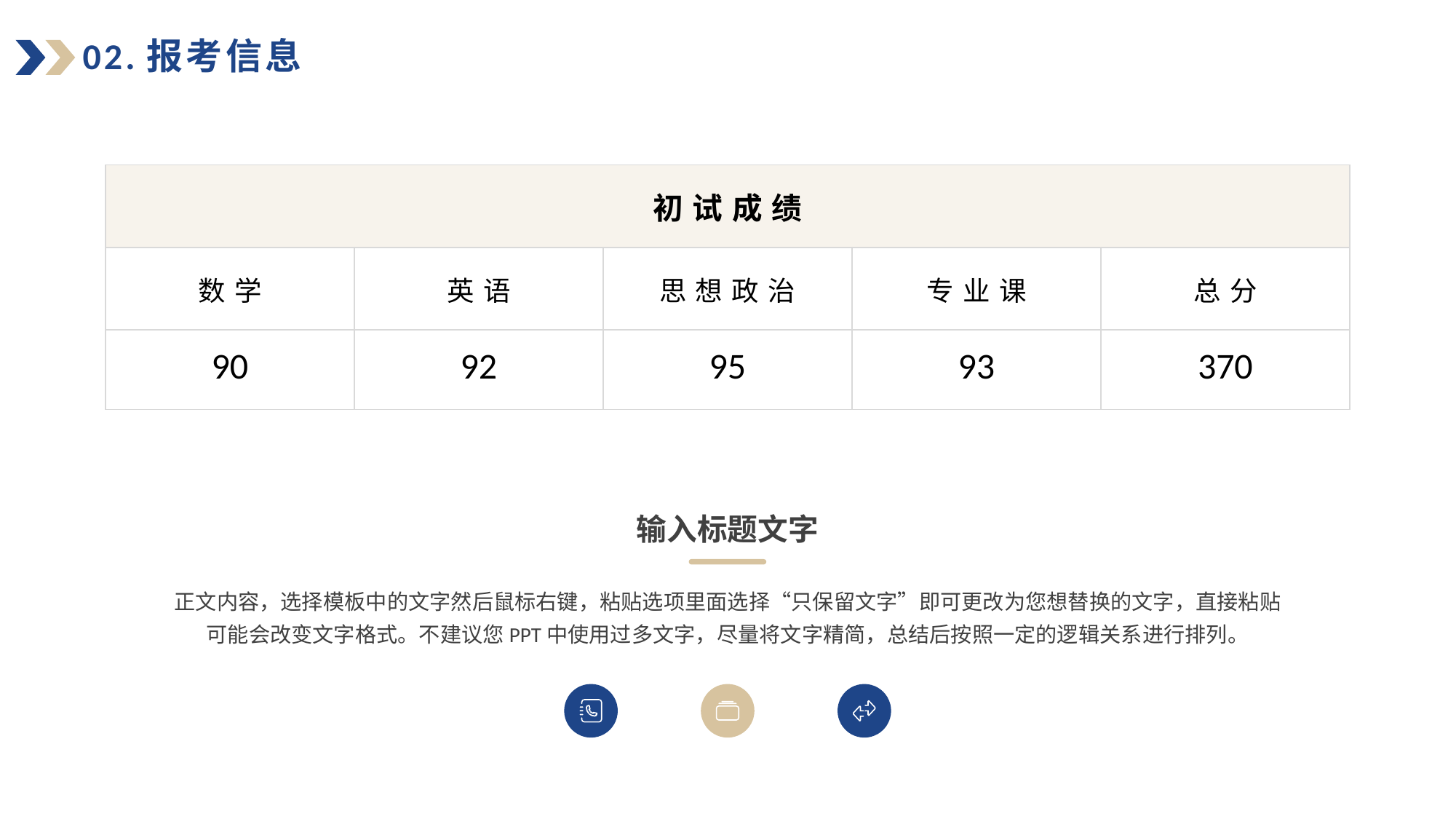

# 02.报考信息
| 初试成绩 |  |  |  |  |
| --- | --- | --- | --- | --- |
| 数学 | 英语 | 思想政治 | 专业课 | 总分 |
| 90 | 92 | 95 | 93 | 370 |
输入标题文字

正文内容，选择模板中的文字然后鼠标右键，粘贴选项里面选择“只保留文字”即可更改为您想替换的文字，直接粘贴可能会改变文字格式。不建议您PPT中使用过多文字，尽量将文字精简，总结后按照一定的逻辑关系进行排列。